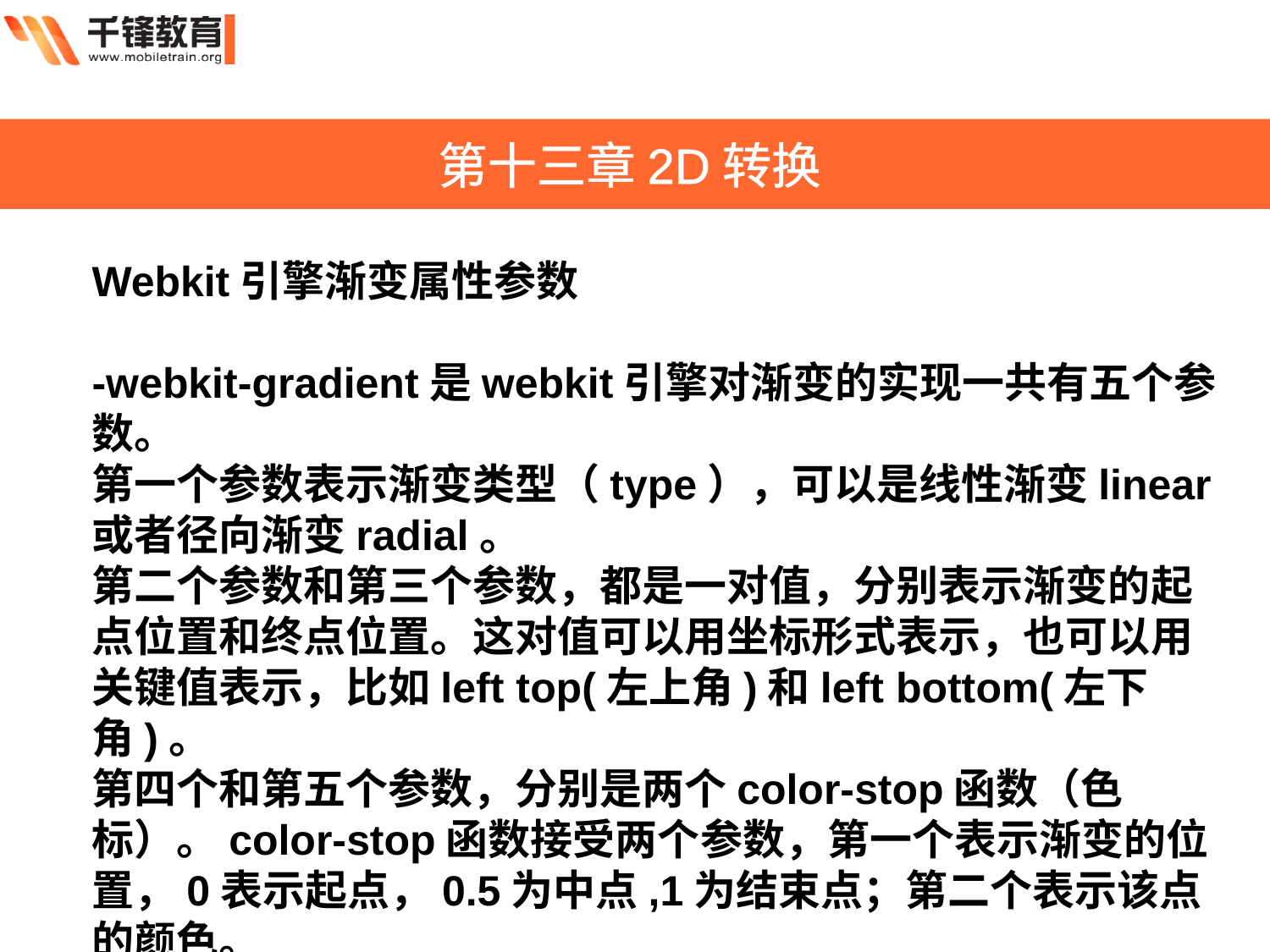

第十三章2D转换
Webkit引擎渐变属性参数

-webkit-gradient是webkit引擎对渐变的实现一共有五个参数。
第一个参数表示渐变类型（type），可以是线性渐变linear或者径向渐变radial。
第二个参数和第三个参数，都是一对值，分别表示渐变的起点位置和终点位置。这对值可以用坐标形式表示，也可以用关键值表示，比如left top(左上角)和left bottom(左下角)。
第四个和第五个参数，分别是两个color-stop函数（色标）。color-stop函数接受两个参数，第一个表示渐变的位置，0表示起点，0.5为中点,1为结束点；第二个表示该点的颜色。